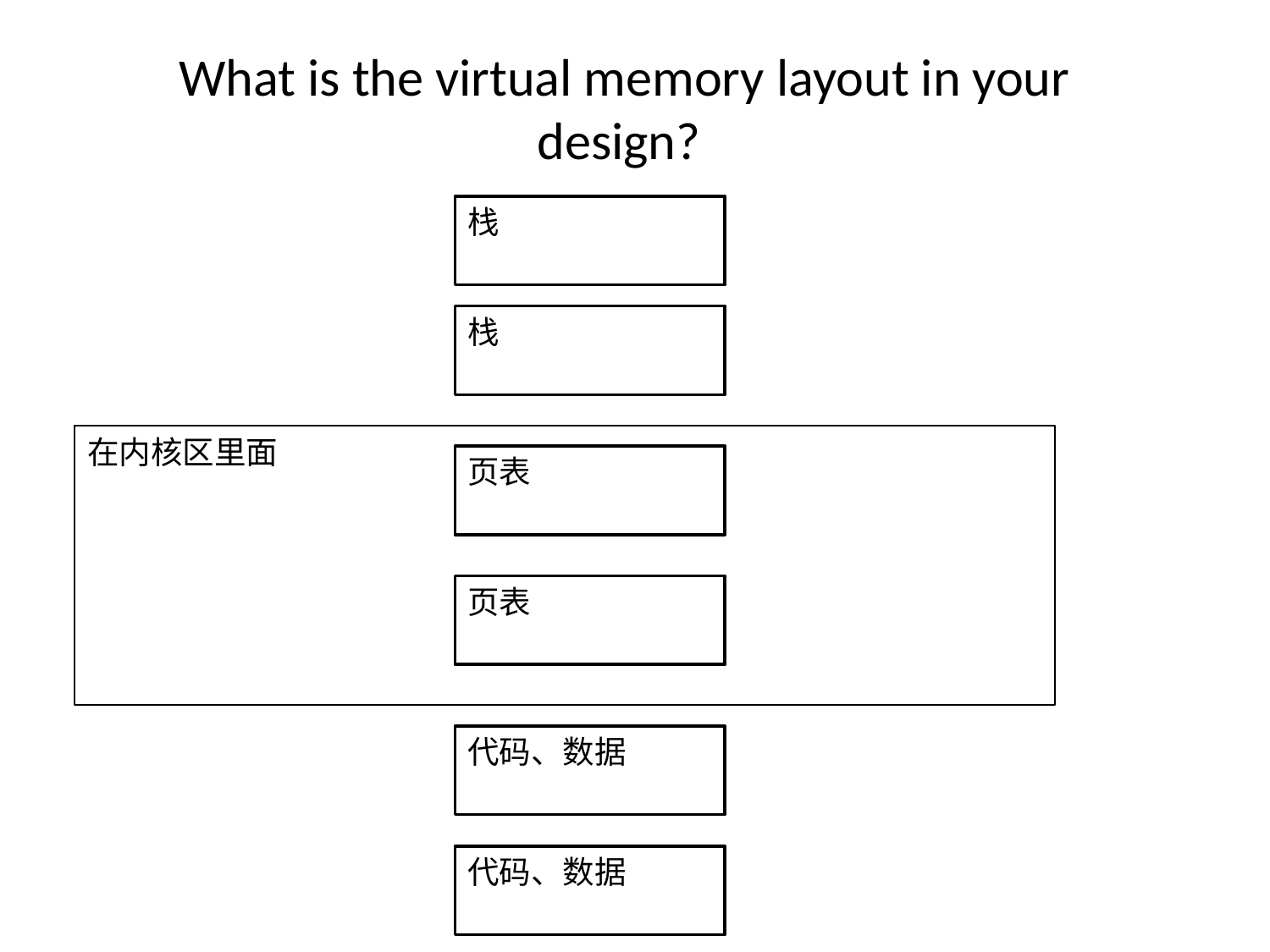

# What is the virtual memory layout in your design?
栈

栈

在内核区里面

页表

页表

代码、数据

代码、数据